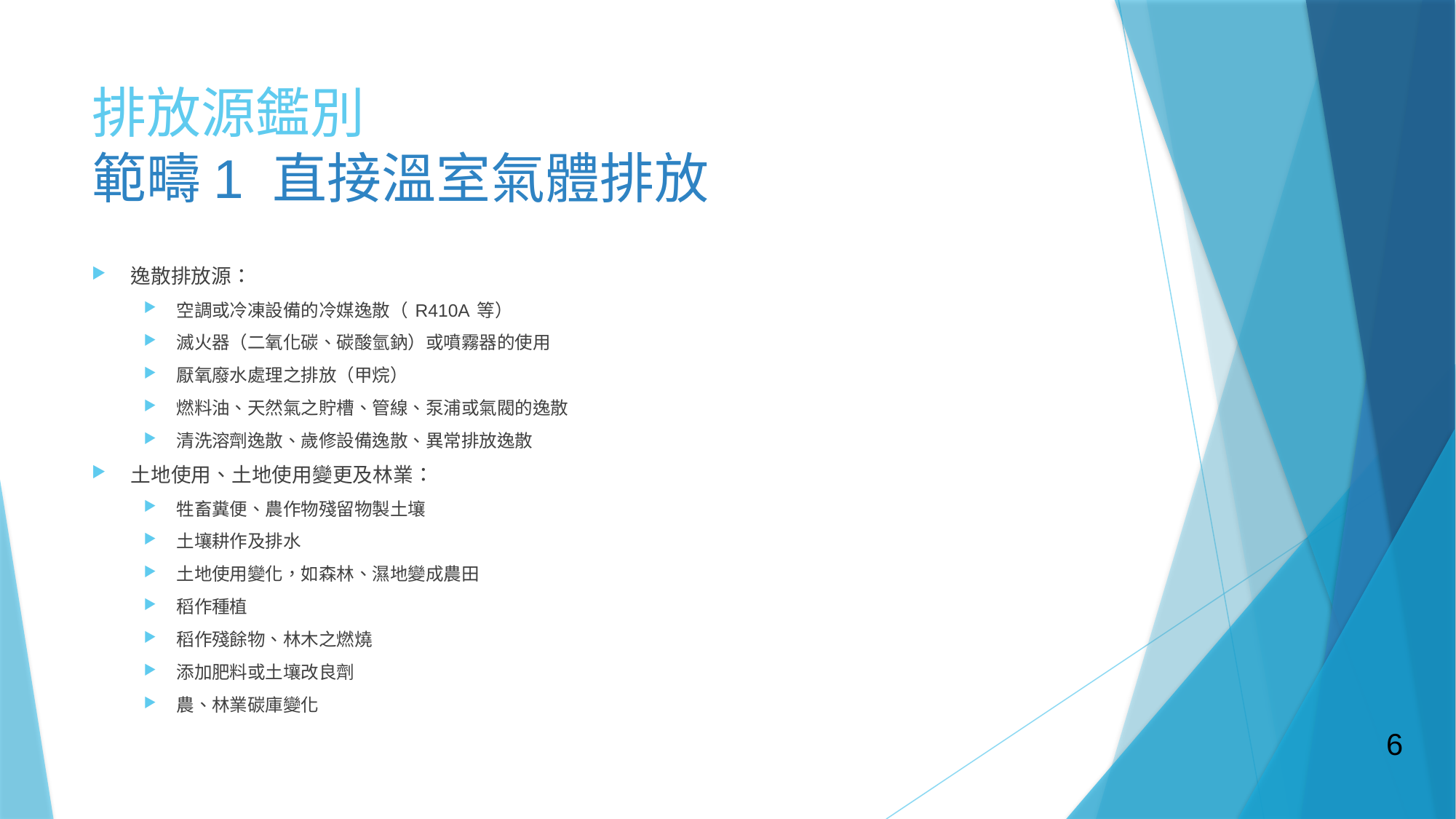

# 排放源鑑別 範疇1 直接溫室氣體排放
逸散排放源：
空調或冷凍設備的冷媒逸散（ R410A 等）
滅火器（二氧化碳、碳酸氫鈉）或噴霧器的使用
厭氧廢水處理之排放（甲烷）
燃料油、天然氣之貯槽、管線、泵浦或氣閥的逸散
清洗溶劑逸散、歲修設備逸散、異常排放逸散
土地使用、土地使用變更及林業：
牲畜糞便、農作物殘留物製土壤
土壤耕作及排水
土地使用變化，如森林、濕地變成農田
稻作種植
稻作殘餘物、林木之燃燒
添加肥料或土壤改良劑
農、林業碳庫變化

6